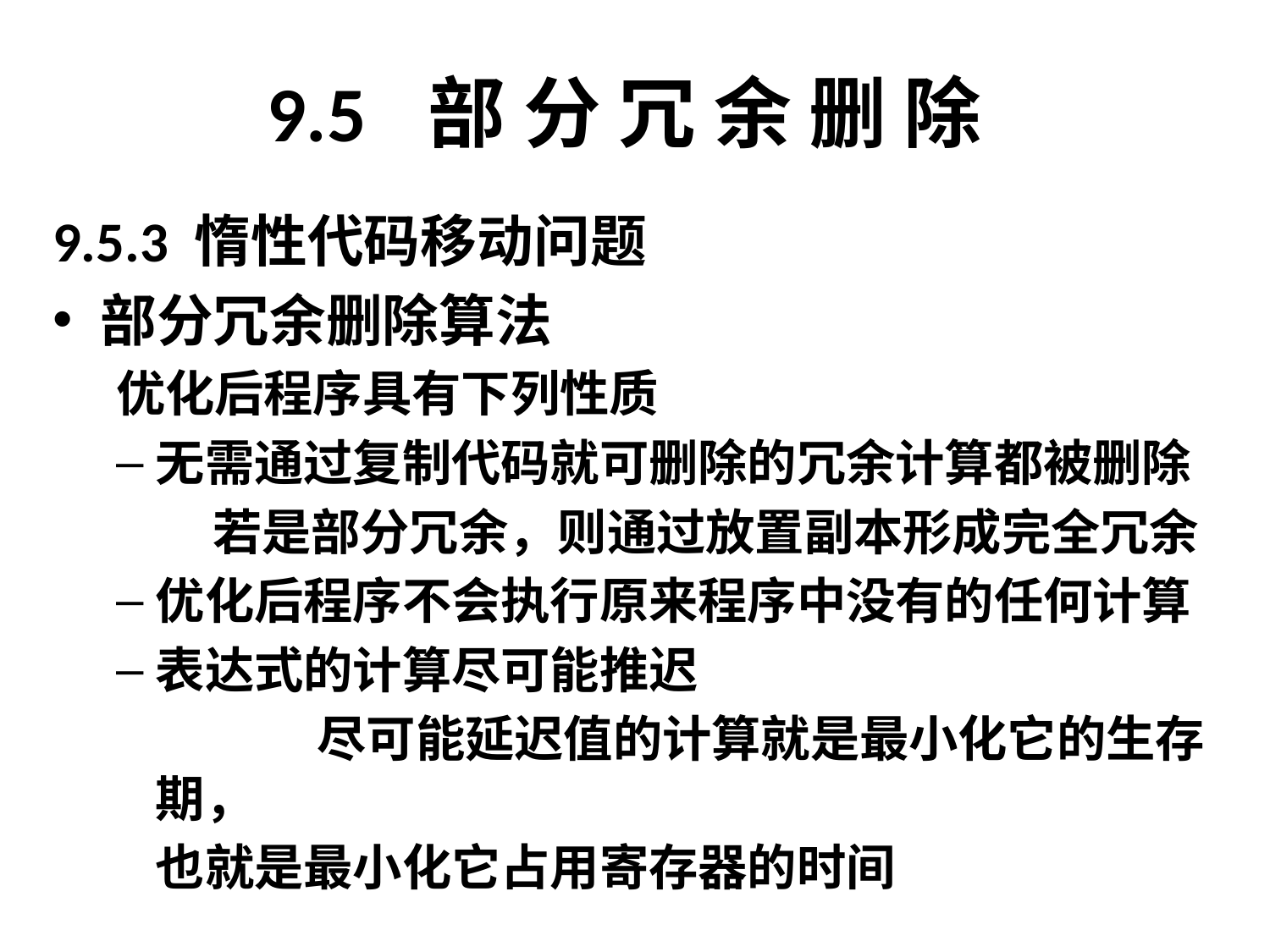

# 9.5  部 分 冗 余 删 除
9.5.3 惰性代码移动问题
部分冗余删除算法
优化后程序具有下列性质
无需通过复制代码就可删除的冗余计算都被删除
	    若是部分冗余，则通过放置副本形成完全冗余
优化后程序不会执行原来程序中没有的任何计算
表达式的计算尽可能推迟
   		  尽可能延迟值的计算就是最小化它的生存期，
	也就是最小化它占用寄存器的时间